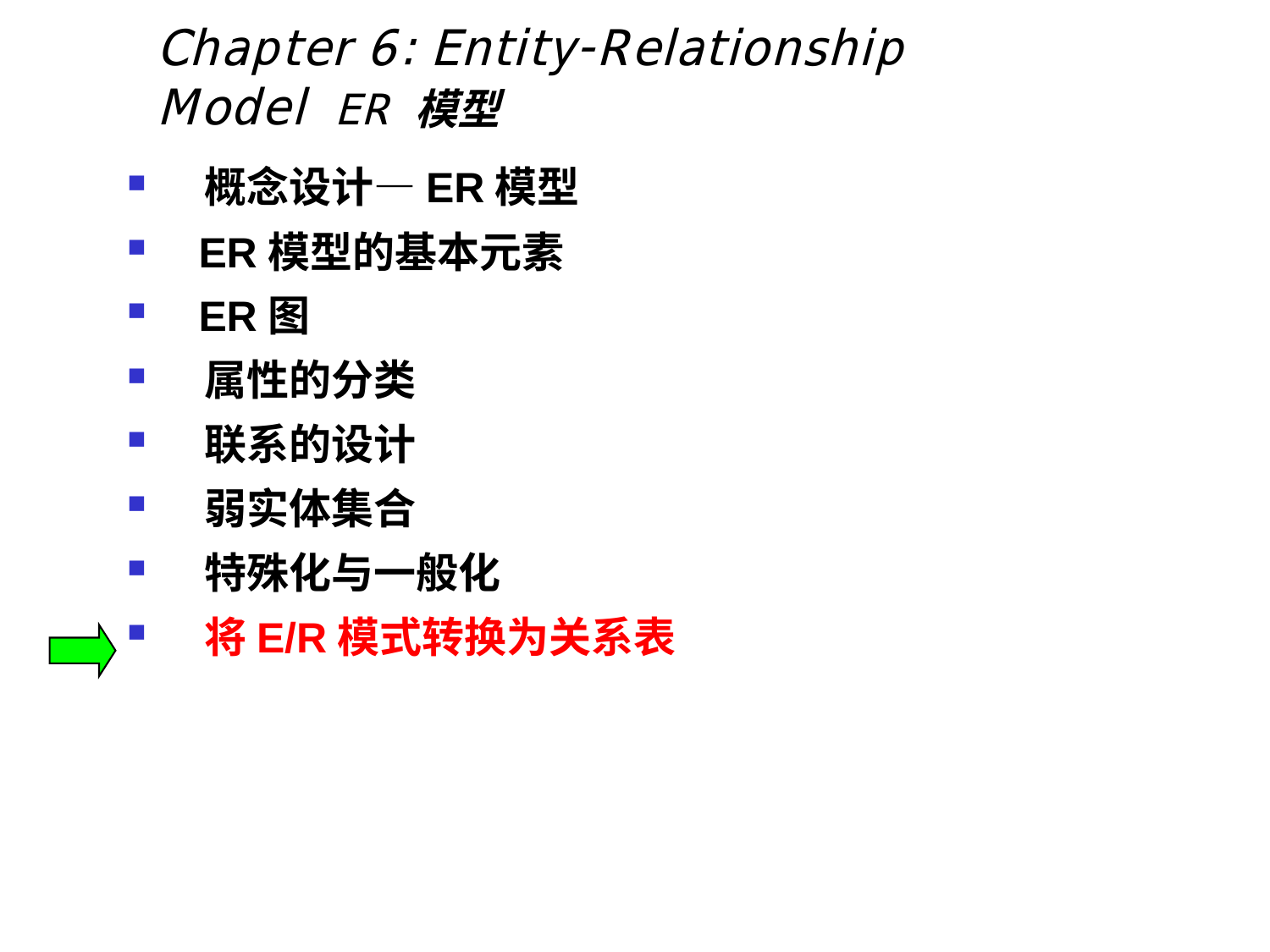

Chapter 6: Entity-Relationship Model  ER 模型
  概念设计—ER模型
  ER模型的基本元素
  ER图
  属性的分类
  联系的设计
  弱实体集合
  特殊化与一般化
  将E/R模式转换为关系表